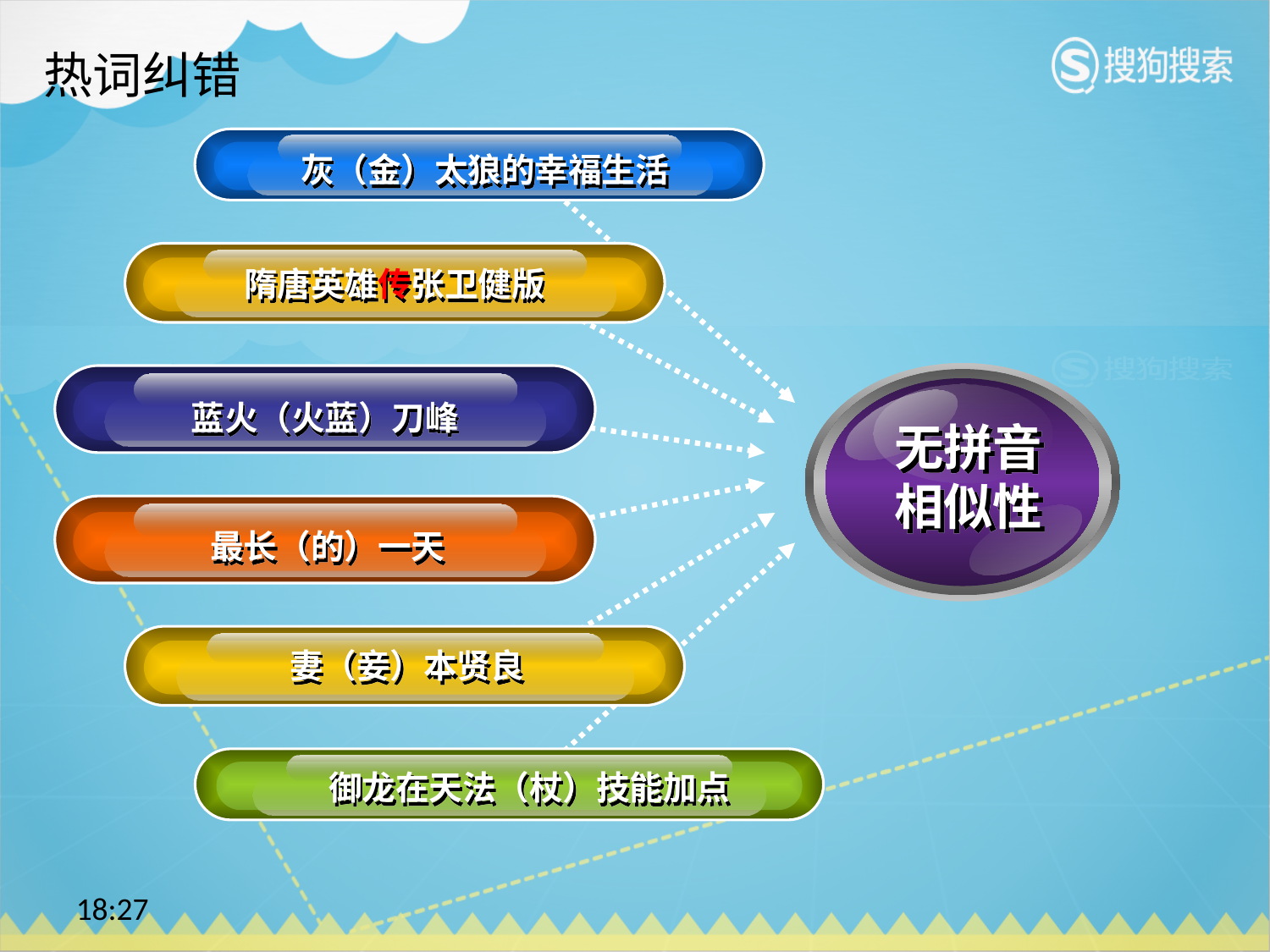

# 热词纠错

灰（金）太狼的幸福生活

隋唐英雄传张卫健版

蓝火（火蓝）刀峰

无拼音
相似性

最长（的）一天

妻（妾）本贤良

御龙在天法（杖）技能加点
18:27